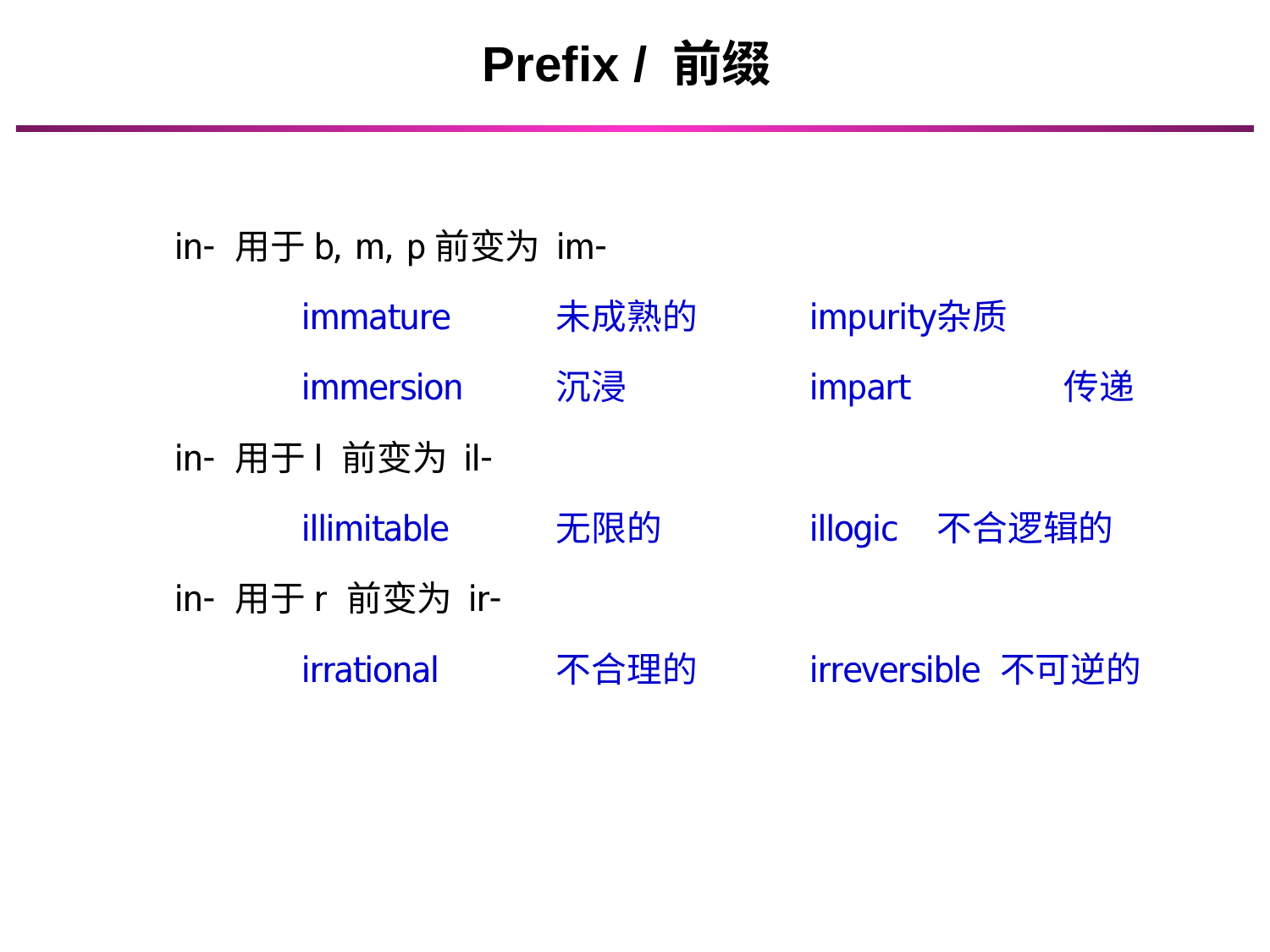

Prefix / 前缀

	in- 用于b, m, p前变为 im-
		immature	未成熟的	impurity	杂质
		immersion	沉浸		impart		传递
	in- 用于l 前变为 il-
		illimitable	无限的		illogic	不合逻辑的
	in- 用于r 前变为 ir-
		irrational	不合理的	irreversible 不可逆的